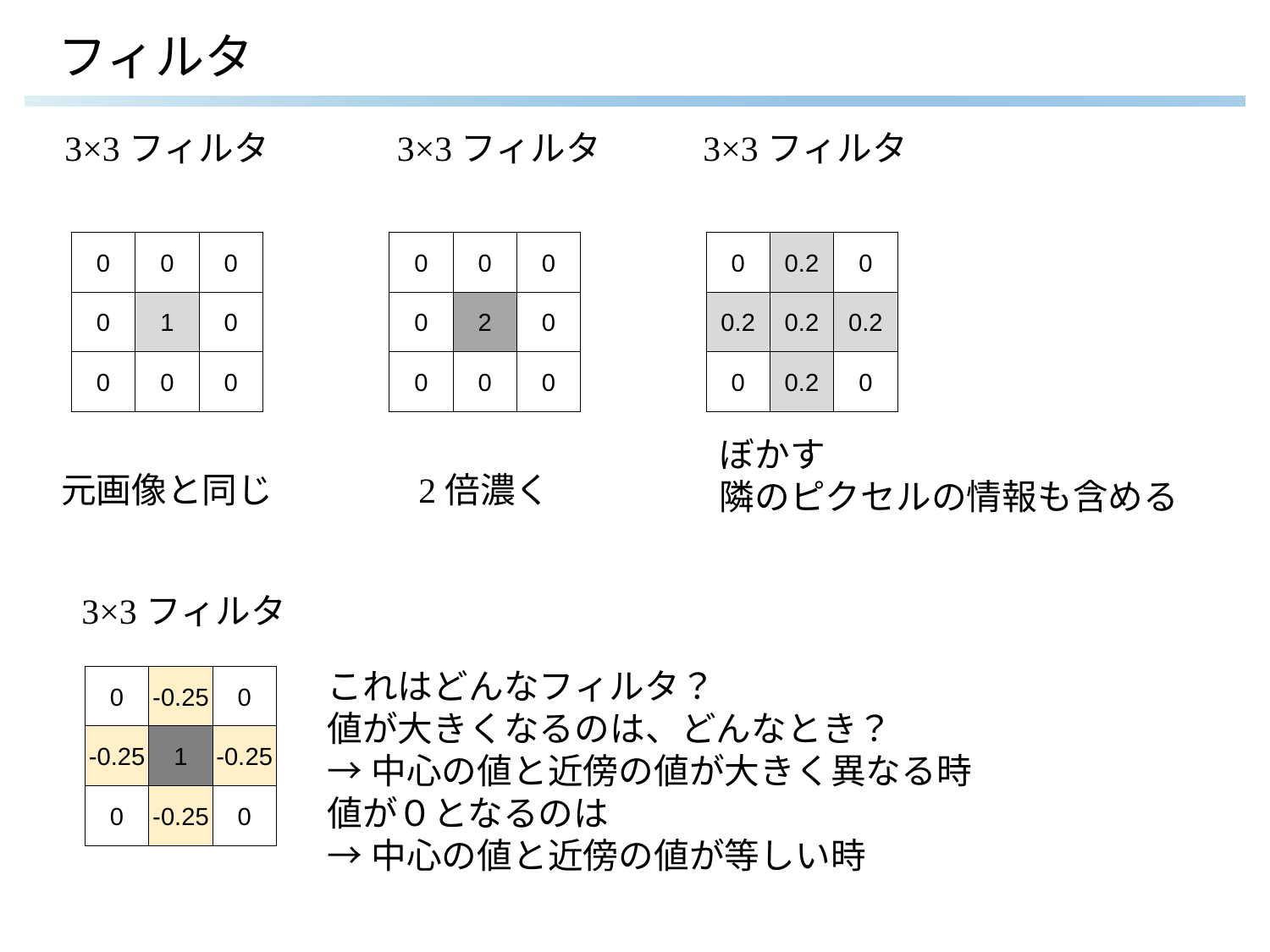

# フィルタ
3×3フィルタ
3×3フィルタ
3×3フィルタ
| 0 | 0 | 0 |
| --- | --- | --- |
| 0 | 1 | 0 |
| 0 | 0 | 0 |
| 0 | 0 | 0 |
| --- | --- | --- |
| 0 | 2 | 0 |
| 0 | 0 | 0 |
| 0 | 0.2 | 0 |
| --- | --- | --- |
| 0.2 | 0.2 | 0.2 |
| 0 | 0.2 | 0 |
ぼかす
隣のピクセルの情報も含める
2倍濃く
元画像と同じ
3×3フィルタ
これはどんなフィルタ？
値が大きくなるのは、どんなとき？
→中心の値と近傍の値が大きく異なる時
値が０となるのは
→中心の値と近傍の値が等しい時
| 0 | -0.25 | 0 |
| --- | --- | --- |
| -0.25 | 1 | -0.25 |
| 0 | -0.25 | 0 |